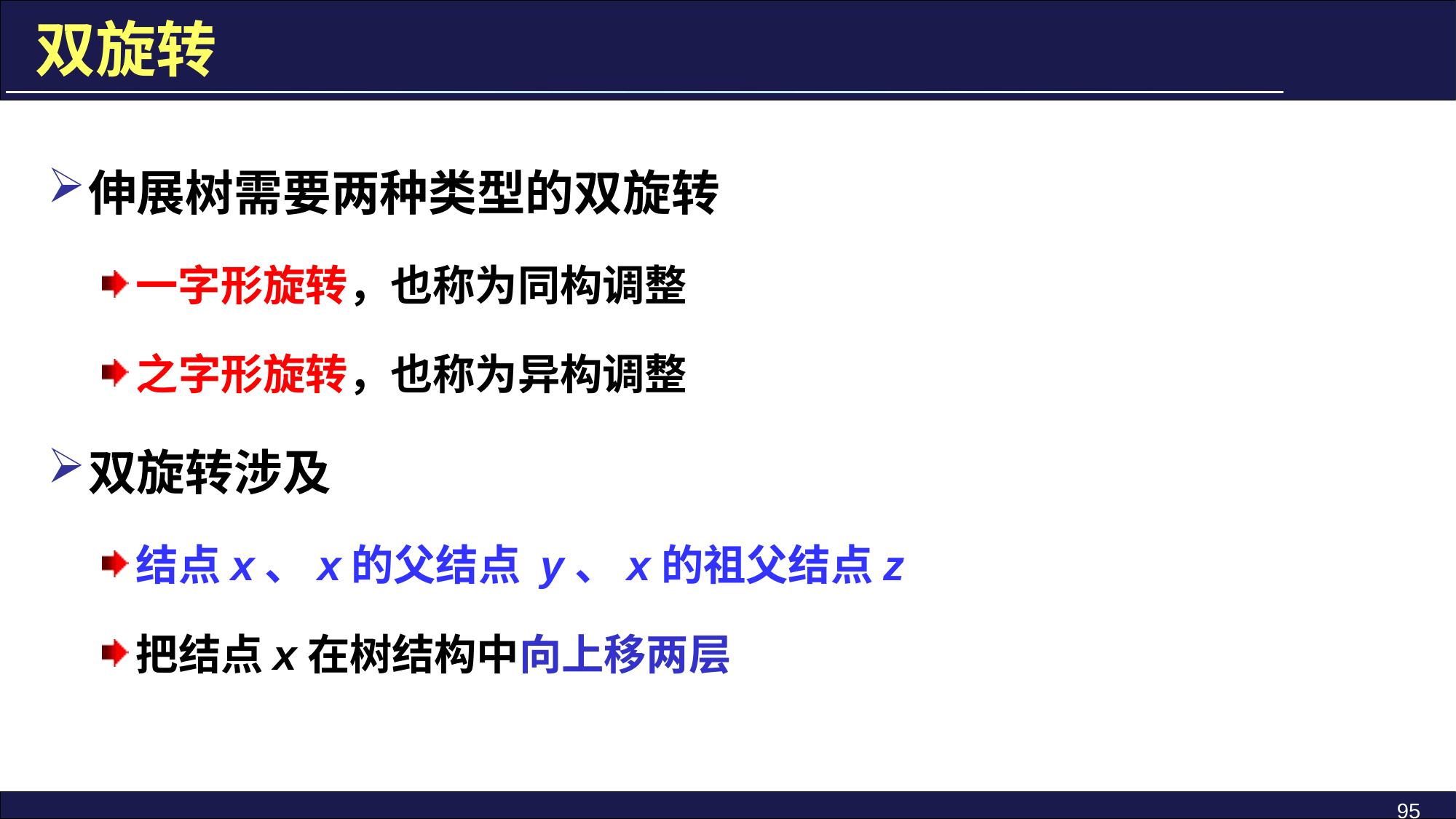

# 双旋转
伸展树需要两种类型的双旋转
一字形旋转，也称为同构调整
之字形旋转，也称为异构调整
双旋转涉及
结点x、x的父结点 y、x的祖父结点z
把结点x在树结构中向上移两层

95